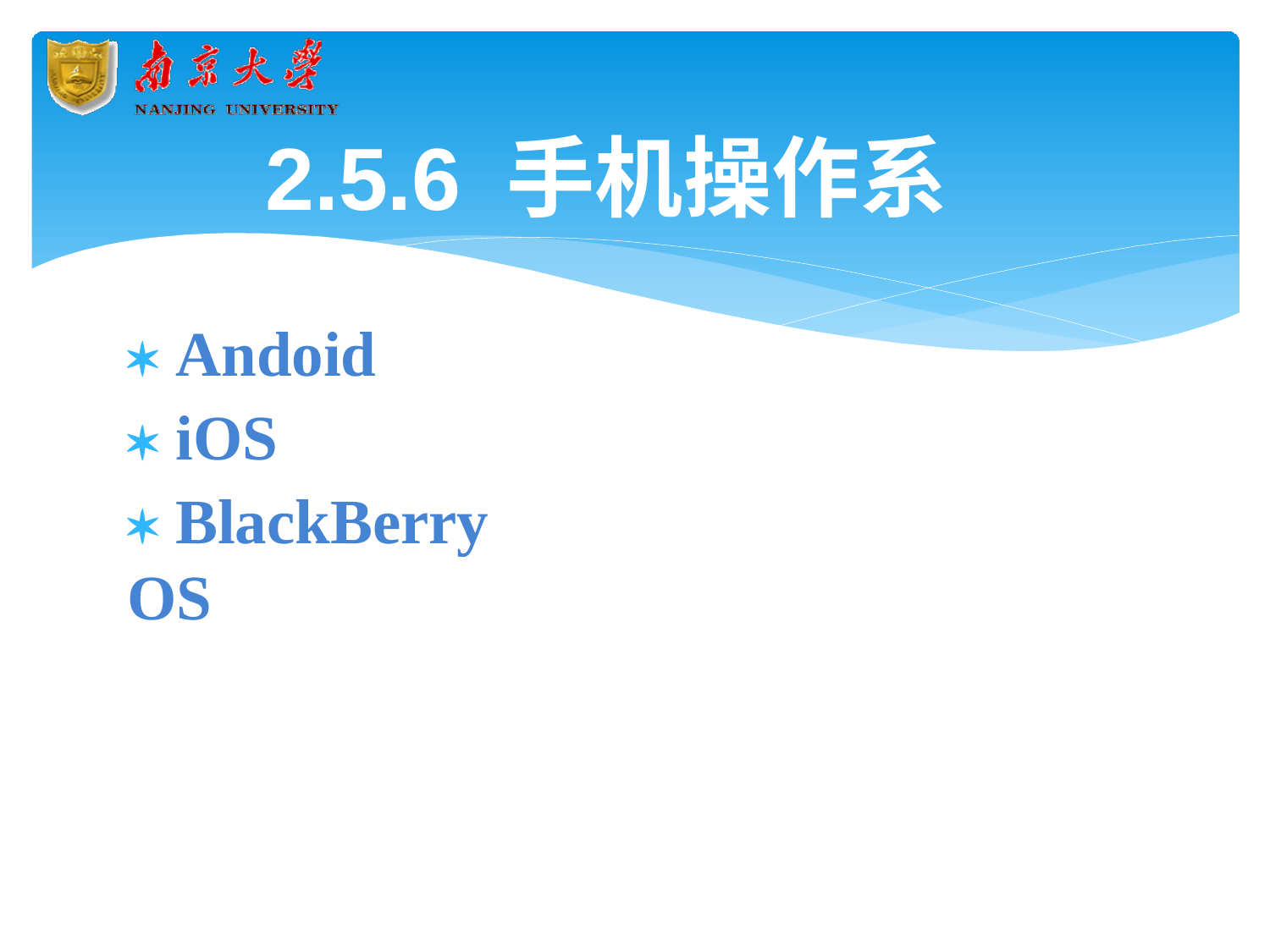

# 2.5.6 手机操作系统
∗ Andoid
∗ iOS
∗ BlackBerry OS